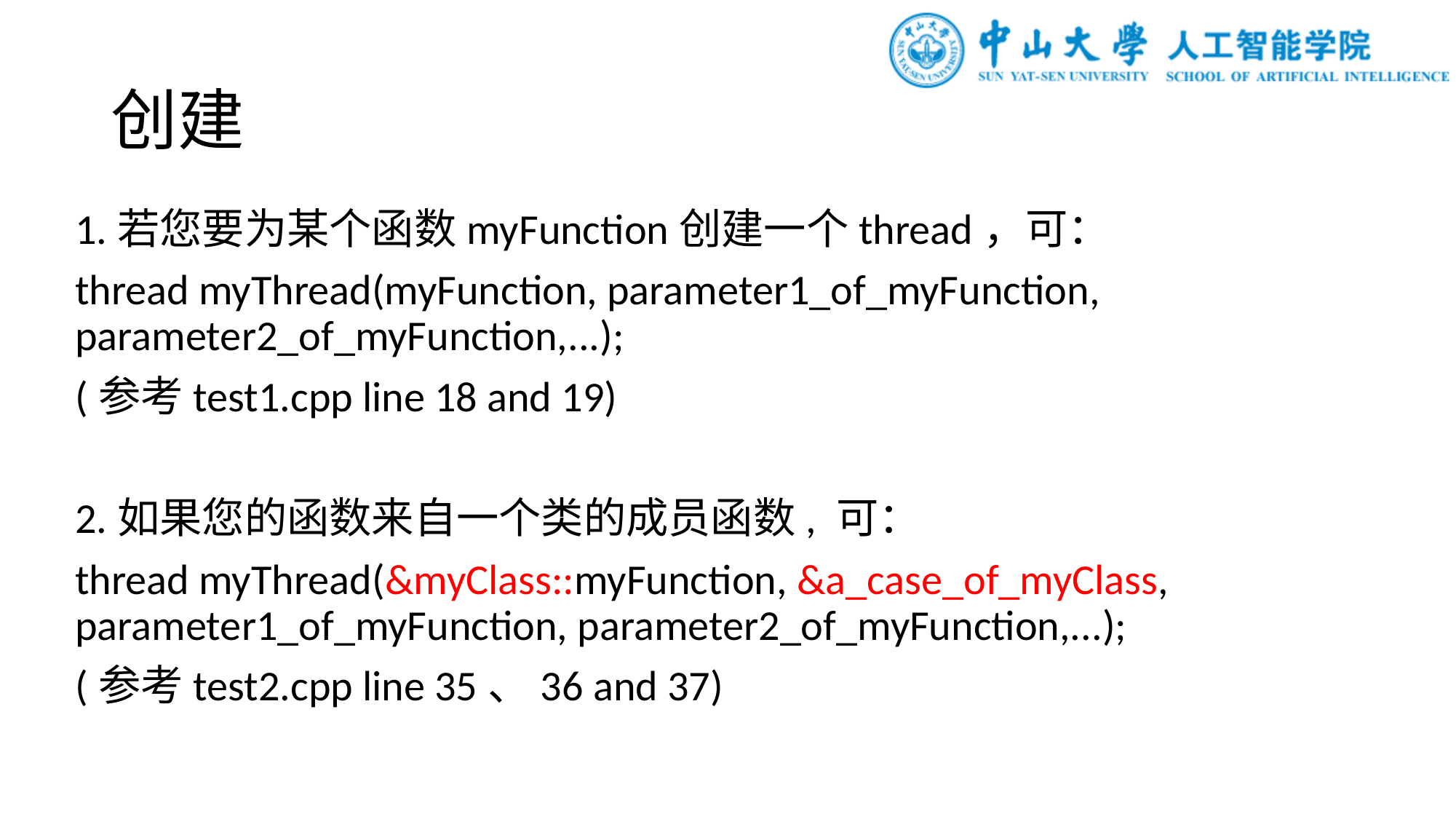

# 创建
1.若您要为某个函数myFunction创建一个thread，可：
thread myThread(myFunction, parameter1_of_myFunction, parameter2_of_myFunction,...);
(参考test1.cpp line 18 and 19)

2.如果您的函数来自一个类的成员函数, 可：
thread myThread(&myClass::myFunction, &a_case_of_myClass, parameter1_of_myFunction, parameter2_of_myFunction,...);
(参考test2.cpp line 35、36 and 37)